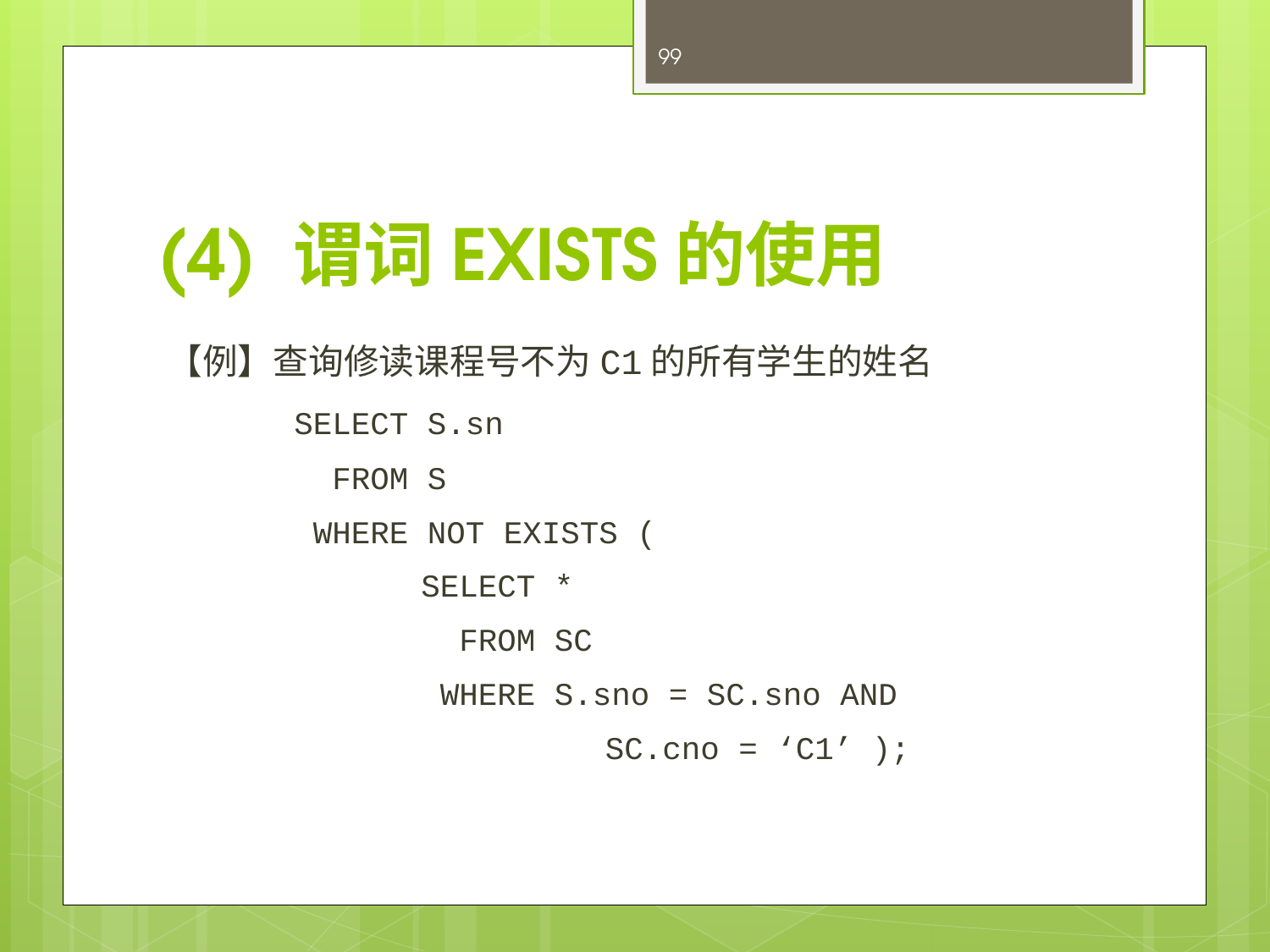

99
# (4) 谓词EXISTS的使用
【例】查询修读课程号不为C1的所有学生的姓名
	SELECT S.sn
	  FROM S
	 WHERE NOT EXISTS (
		SELECT *
		  FROM SC
		 WHERE S.sno = SC.sno AND
			   SC.cno = ‘C1’ );